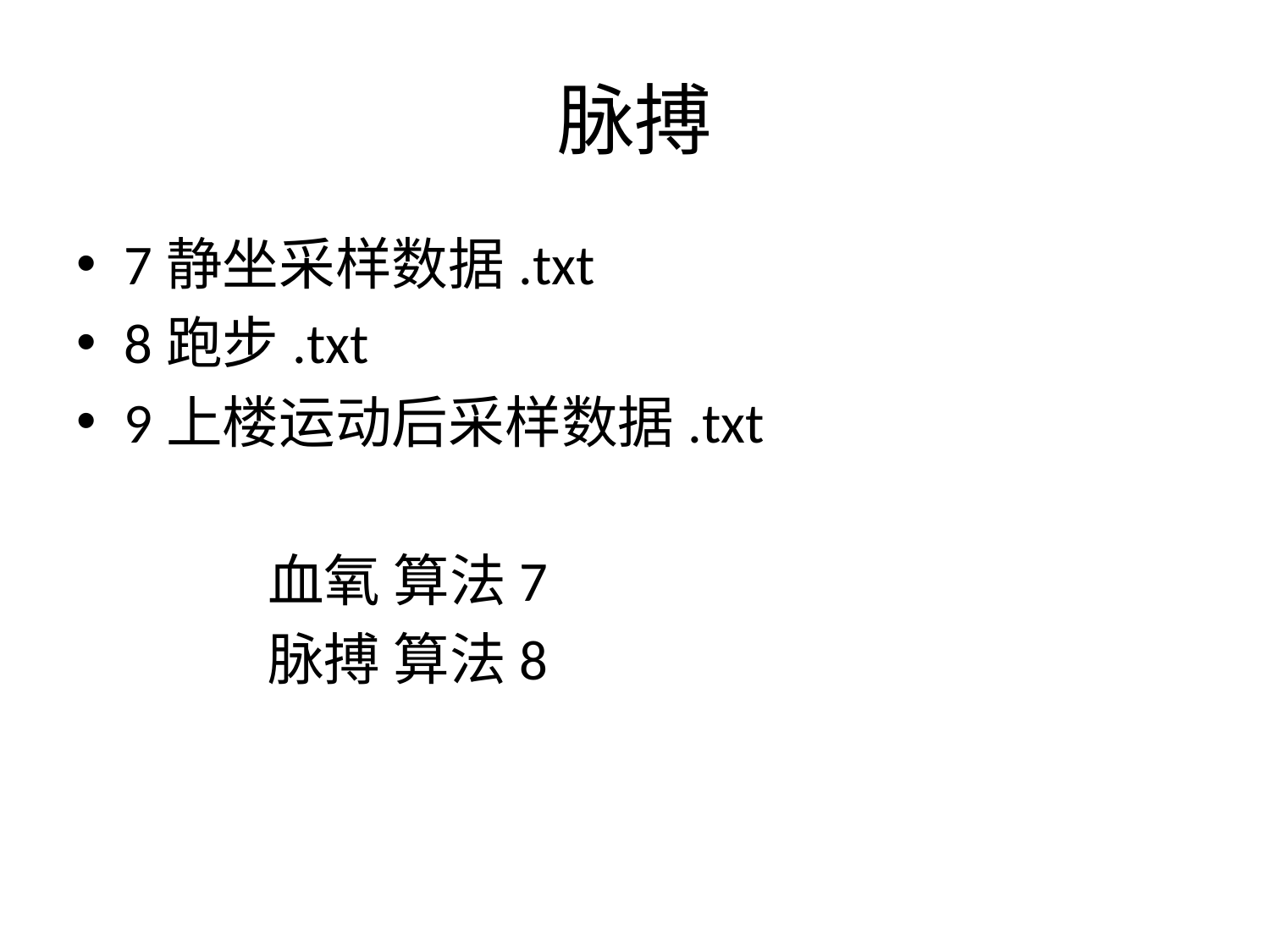

# 脉搏
7静坐采样数据.txt
8跑步.txt
9上楼运动后采样数据.txt

              血氧 算法7
              脉搏 算法8